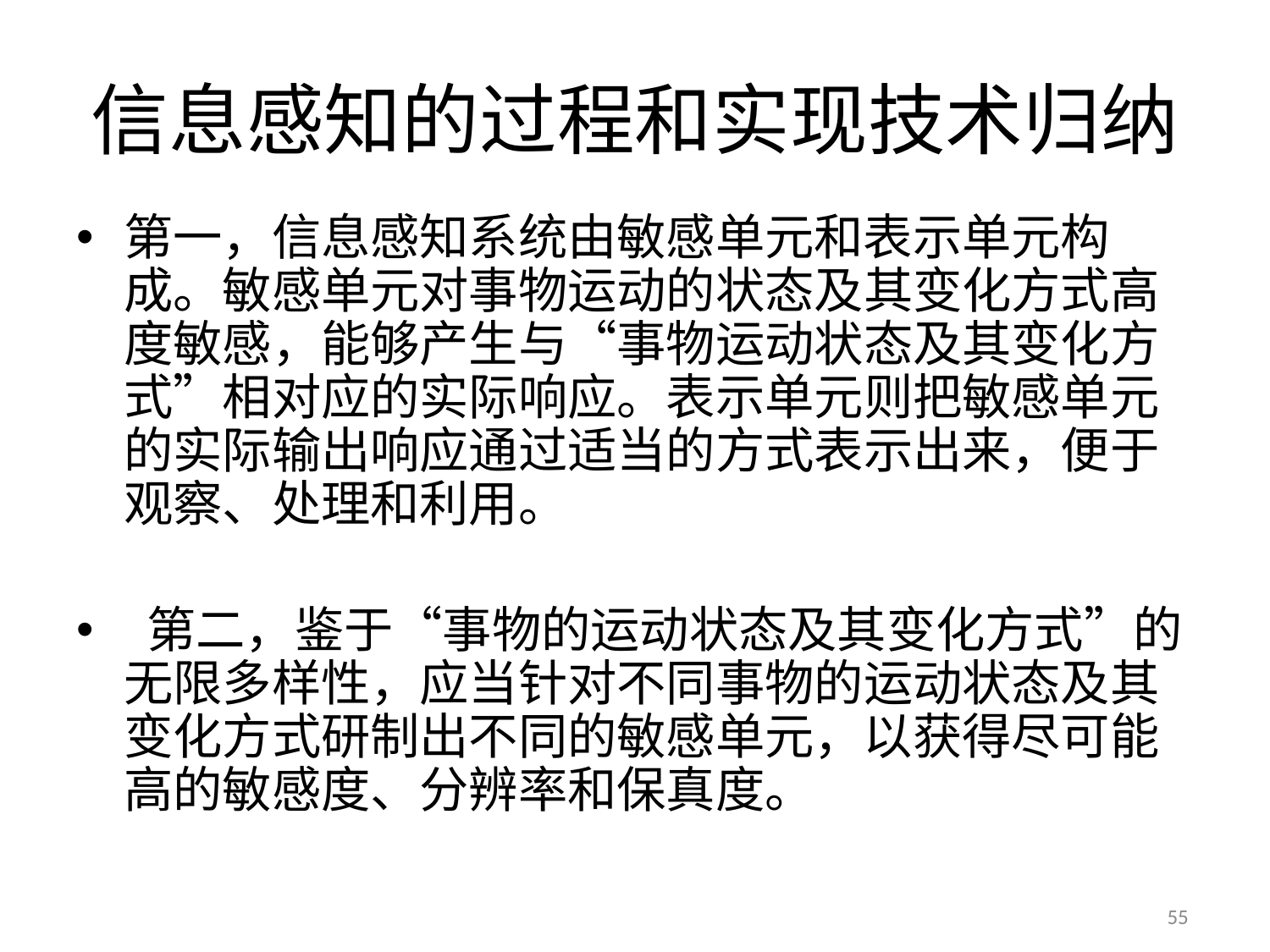

# 信息感知的过程和实现技术归纳
第一，信息感知系统由敏感单元和表示单元构成。敏感单元对事物运动的状态及其变化方式高度敏感，能够产生与“事物运动状态及其变化方式”相对应的实际响应。表示单元则把敏感单元的实际输出响应通过适当的方式表示出来，便于观察、处理和利用。

 第二，鉴于“事物的运动状态及其变化方式”的无限多样性，应当针对不同事物的运动状态及其变化方式研制出不同的敏感单元，以获得尽可能高的敏感度、分辨率和保真度。

55